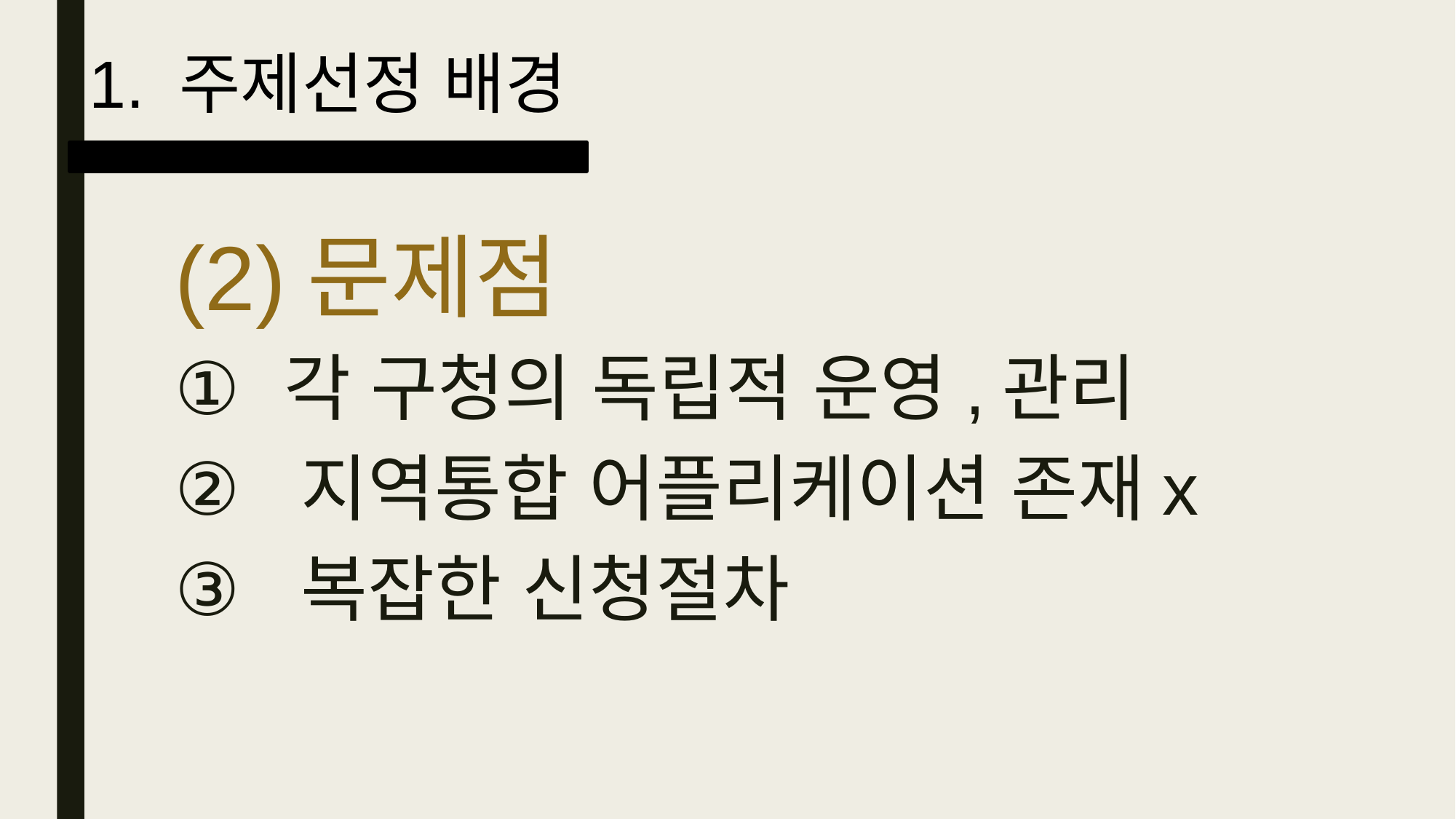

1. 주제선정 배경

(2)문제점
각 구청의 독립적 운영,관리
 지역통합 어플리케이션 존재x
 복잡한 신청절차